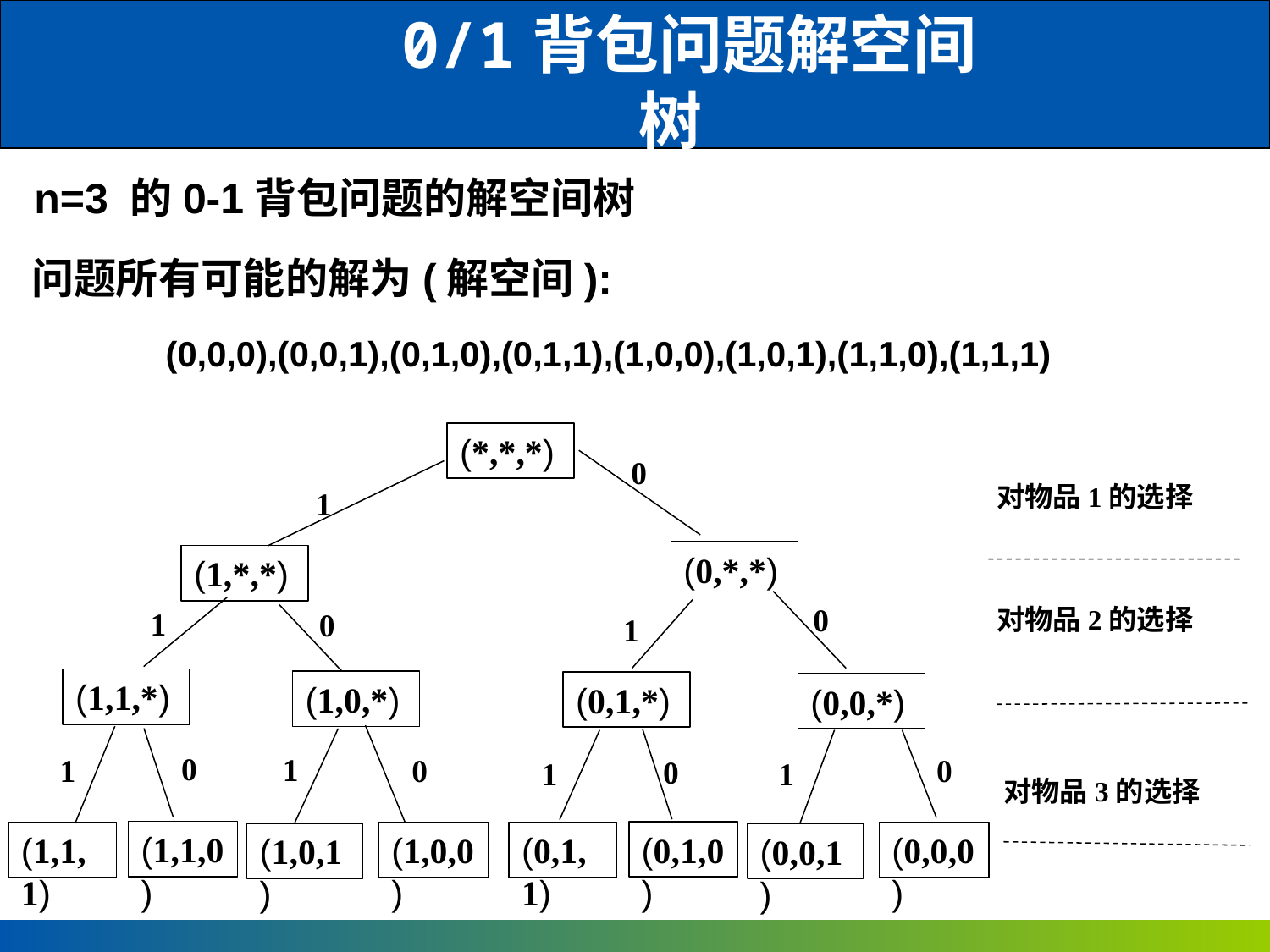

0/1背包问题解空间树
n=3 的0-1背包问题的解空间树
问题所有可能的解为(解空间):

(0,0,0),(0,0,1),(0,1,0),(0,1,1),(1,0,0),(1,0,1),(1,1,0),(1,1,1)
(*,*,*)

0

1
对物品1的选择

0

1
0

1
对物品2的选择

0
1
1
0
0
0
1
1
对物品3的选择

(0,*,*)
(1,*,*)
(1,1,*)
(1,0,*)
(0,1,*)
(0,0,*)
(1,1,0)
(0,1,0)
(1,1,1)
(1,0,0)
(0,1,1)
(0,0,0)
(1,0,1)
(0,0,1)